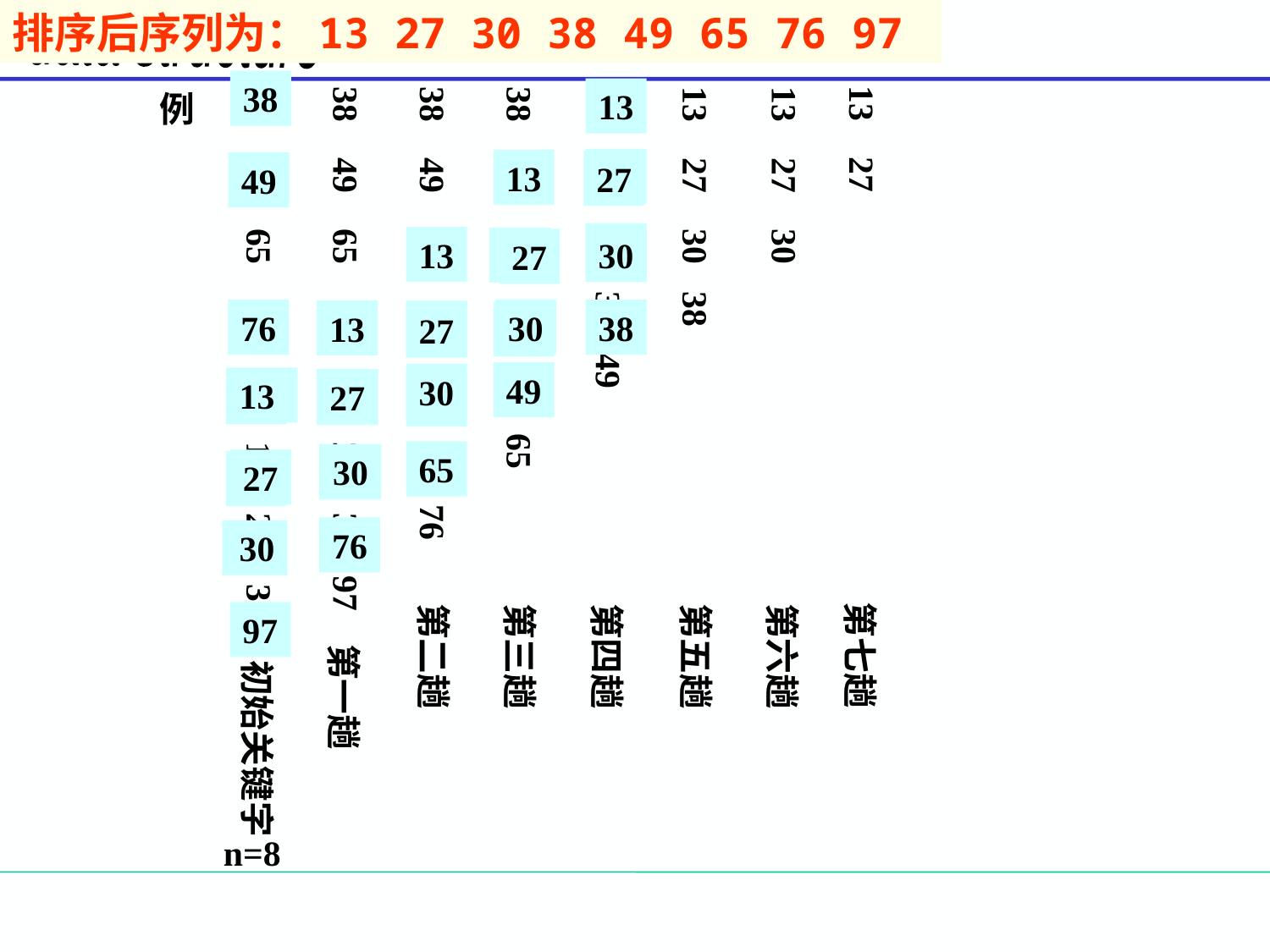

排序后序列为：13 27 30 38 49 65 76 97
38
13
13    27
第七趟
例
49    38    65    97    76    13    27    30
      初始关键字

n=8
38    49    65    76    13    27    30   97
    第一趟
38    49    65    13    27    30   76
第二趟
38    49    13    27    30   65
第三趟
38    13    27   30   49
第四趟
13    27    30   38
第五趟
13    27    30
第六趟
38
13
27
49
38
13
30
49
27
30
76
38
13
65
49
27
49
30
13
27
97
76
65
65
30
76
27
97
76
30
97
97